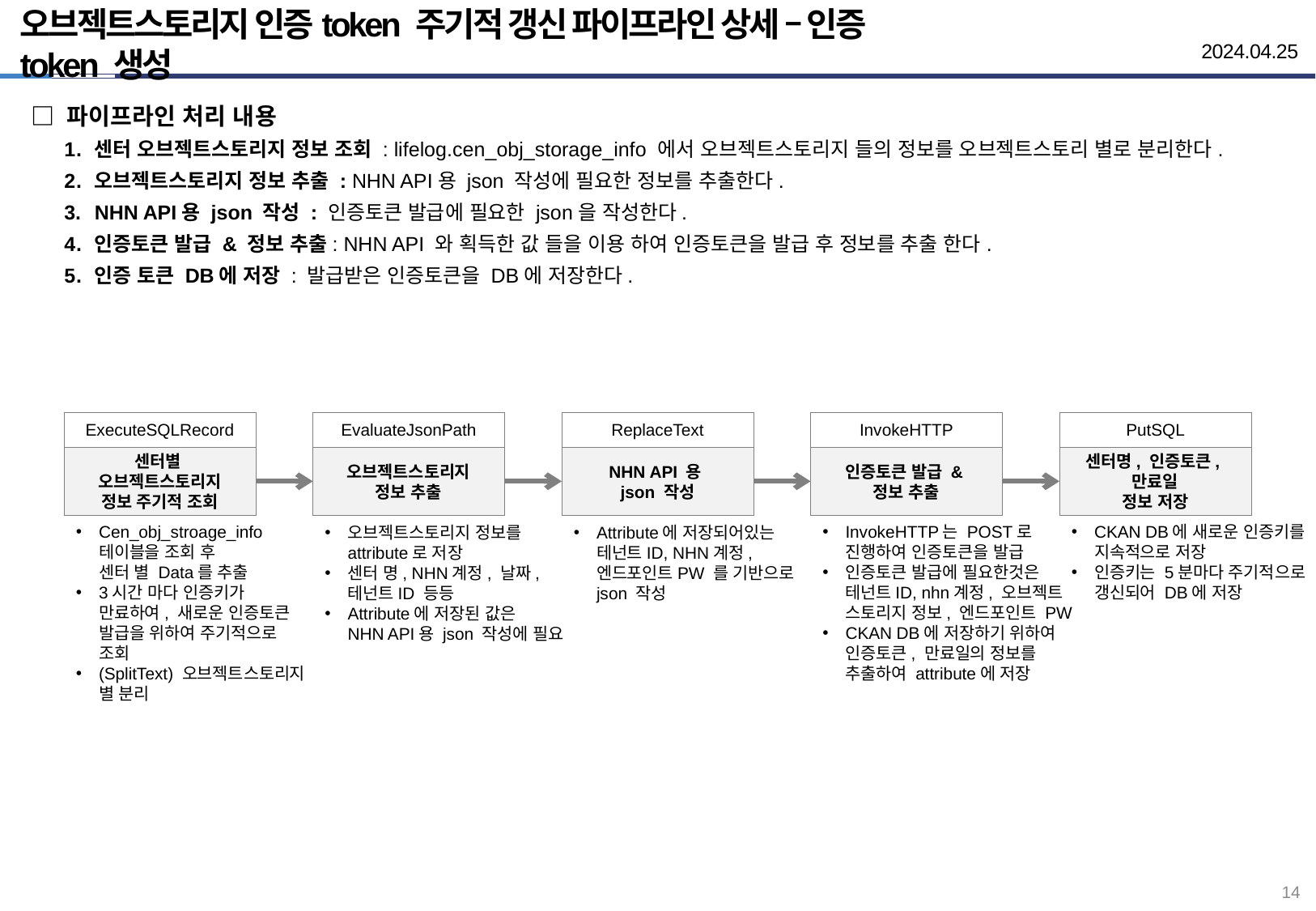

오브젝트스토리지 인증token 주기적 갱신 파이프라인 상세 – 인증token 생성
2024.04.25
□ 파이프라인 처리 내용
센터 오브젝트스토리지 정보 조회 : lifelog.cen_obj_storage_info 에서 오브젝트스토리지 들의 정보를 오브젝트스토리 별로 분리한다.
오브젝트스토리지 정보 추출 : NHN API용 json 작성에 필요한 정보를 추출한다.
NHN API용 json 작성 : 인증토큰 발급에 필요한 json을 작성한다.
인증토큰 발급 & 정보 추출: NHN API 와 획득한 값 들을 이용 하여 인증토큰을 발급 후 정보를 추출 한다.
인증 토큰 DB에 저장 : 발급받은 인증토큰을 DB에 저장한다.
ExecuteSQLRecord
EvaluateJsonPath
ReplaceText
InvokeHTTP
PutSQL
센터별
오브젝트스토리지
정보 주기적 조회
오브젝트스토리지
정보 추출
NHN API 용
json 작성
인증토큰 발급 &
정보 추출
센터명, 인증토큰,
만료일
정보 저장
Cen_obj_stroage_info
테이블을 조회 후
센터 별 Data를 추출
3시간 마다 인증키가
만료하여, 새로운 인증토큰
발급을 위하여 주기적으로
조회
(SplitText) 오브젝트스토리지
별 분리

InvokeHTTP는 POST로
진행하여 인증토큰을 발급
인증토큰 발급에 필요한것은
테넌트ID, nhn계정, 오브젝트
스토리지 정보, 엔드포인트 PW
CKAN DB에 저장하기 위하여
인증토큰, 만료일의 정보를
추출하여 attribute에 저장

CKAN DB에 새로운 인증키를
지속적으로 저장
인증키는 5분마다 주기적으로
갱신되어 DB에 저장
오브젝트스토리지 정보를
attribute로 저장
센터 명, NHN계정, 날짜,
테넌트ID 등등
Attribute에 저장된 값은
NHN API용 json 작성에 필요
Attribute에 저장되어있는
테넌트ID, NHN계정,
엔드포인트PW 를 기반으로
json 작성
14